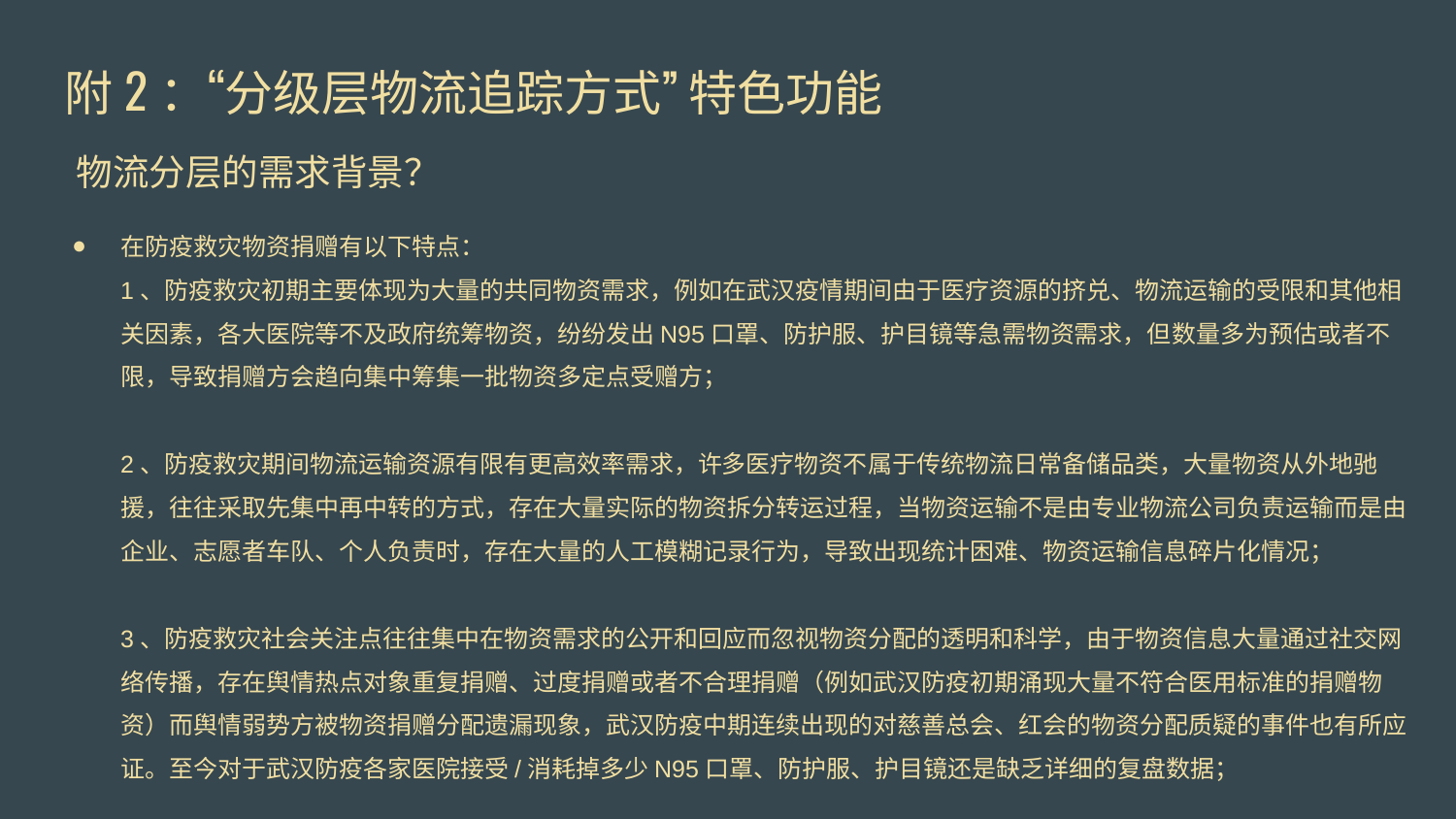

附2：“分级层物流追踪方式” 特色功能
# 物流分层的需求背景？
在防疫救灾物资捐赠有以下特点：
1、防疫救灾初期主要体现为大量的共同物资需求，例如在武汉疫情期间由于医疗资源的挤兑、物流运输的受限和其他相关因素，各大医院等不及政府统筹物资，纷纷发出N95口罩、防护服、护目镜等急需物资需求，但数量多为预估或者不限，导致捐赠方会趋向集中筹集一批物资多定点受赠方；

2、防疫救灾期间物流运输资源有限有更高效率需求，许多医疗物资不属于传统物流日常备储品类，大量物资从外地驰援，往往采取先集中再中转的方式，存在大量实际的物资拆分转运过程，当物资运输不是由专业物流公司负责运输而是由企业、志愿者车队、个人负责时，存在大量的人工模糊记录行为，导致出现统计困难、物资运输信息碎片化情况；

3、防疫救灾社会关注点往往集中在物资需求的公开和回应而忽视物资分配的透明和科学，由于物资信息大量通过社交网络传播，存在舆情热点对象重复捐赠、过度捐赠或者不合理捐赠（例如武汉防疫初期涌现大量不符合医用标准的捐赠物资）而舆情弱势方被物资捐赠分配遗漏现象，武汉防疫中期连续出现的对慈善总会、红会的物资分配质疑的事件也有所应证。至今对于武汉防疫各家医院接受/消耗掉多少N95口罩、防护服、护目镜还是缺乏详细的复盘数据；